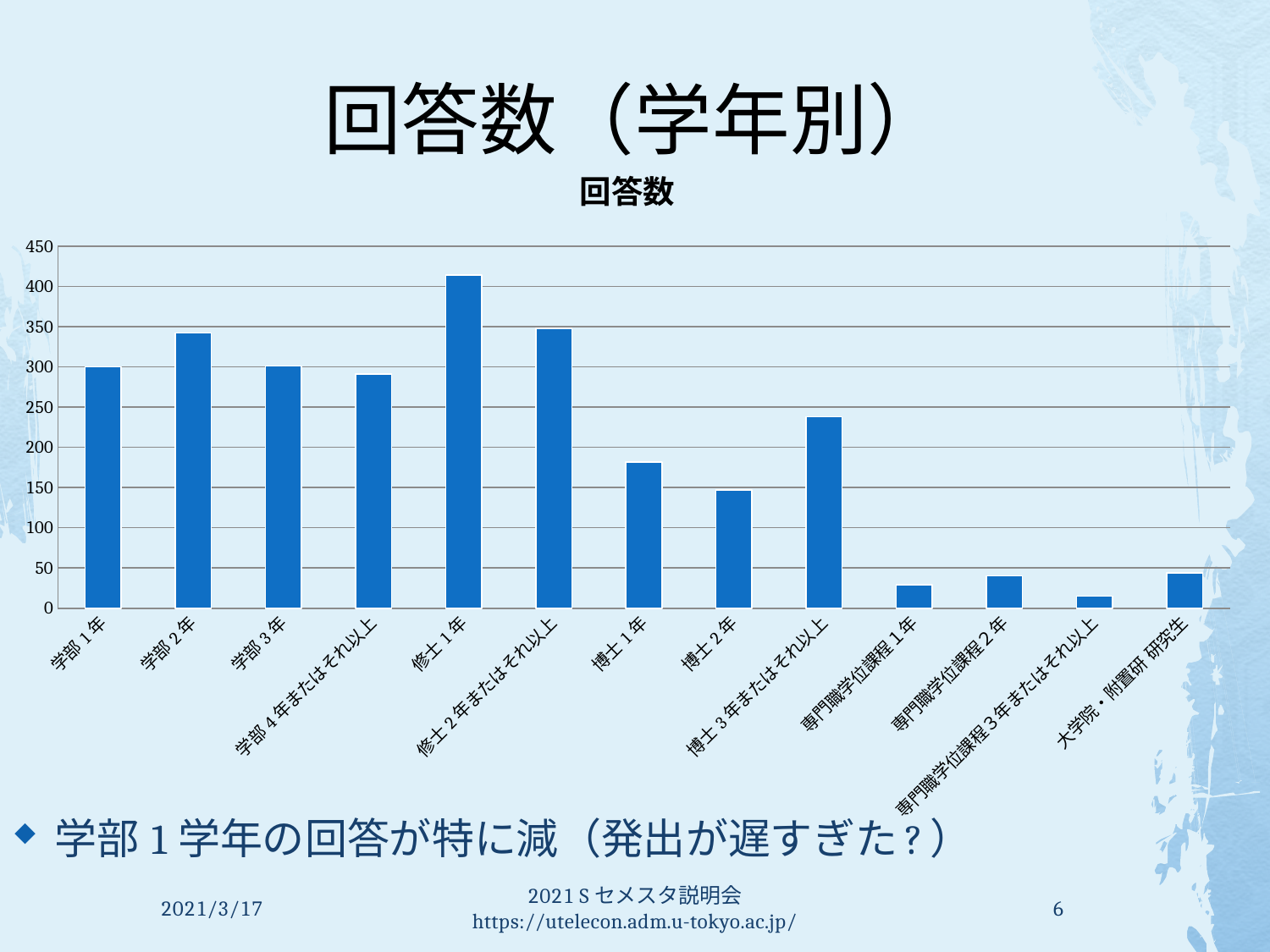

# 回答数（学年別）

### Chart: 回答数

| Category |  |
|---|---|
| 学部1年 | 300.0 |
| 学部2年 | 342.0 |
| 学部3年 | 301.0 |
| 学部4年またはそれ以上 | 291.0 |
| 修士1年 | 414.0 |
| 修士2年またはそれ以上 | 348.0 |
| 博士1年 | 182.0 |
| 博士2年 | 147.0 |
| 博士3年またはそれ以上 | 238.0 |
| 専門職学位課程１年 | 29.0 |
| 専門職学位課程２年 | 40.0 |
| 専門職学位課程３年またはそれ以上 | 15.0 |
| 大学院・附置研 研究生 | 44.0 |
学部1学年の回答が特に減（発出が遅すぎた?）
2021/3/17
2021 Sセメスタ説明会 https://utelecon.adm.u-tokyo.ac.jp/
6